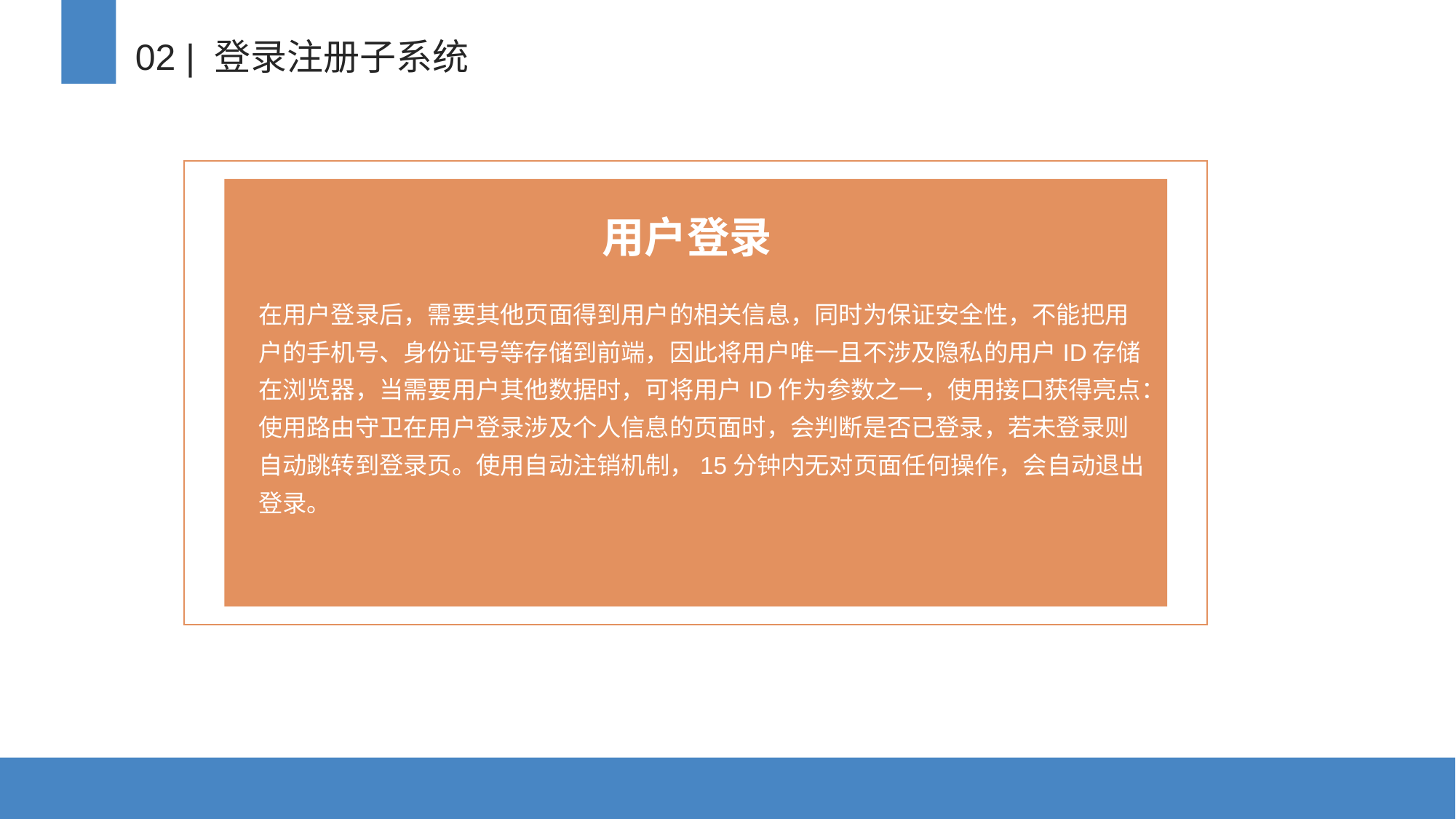

02 | 登录注册子系统

用户登录
在用户登录后，需要其他页面得到用户的相关信息，同时为保证安全性，不能把用户的手机号、身份证号等存储到前端，因此将用户唯一且不涉及隐私的用户ID存储在浏览器，当需要用户其他数据时，可将用户ID作为参数之一，使用接口获得亮点：使用路由守卫在用户登录涉及个人信息的页面时，会判断是否已登录，若未登录则自动跳转到登录页。使用自动注销机制，15分钟内无对页面任何操作，会自动退出登录。